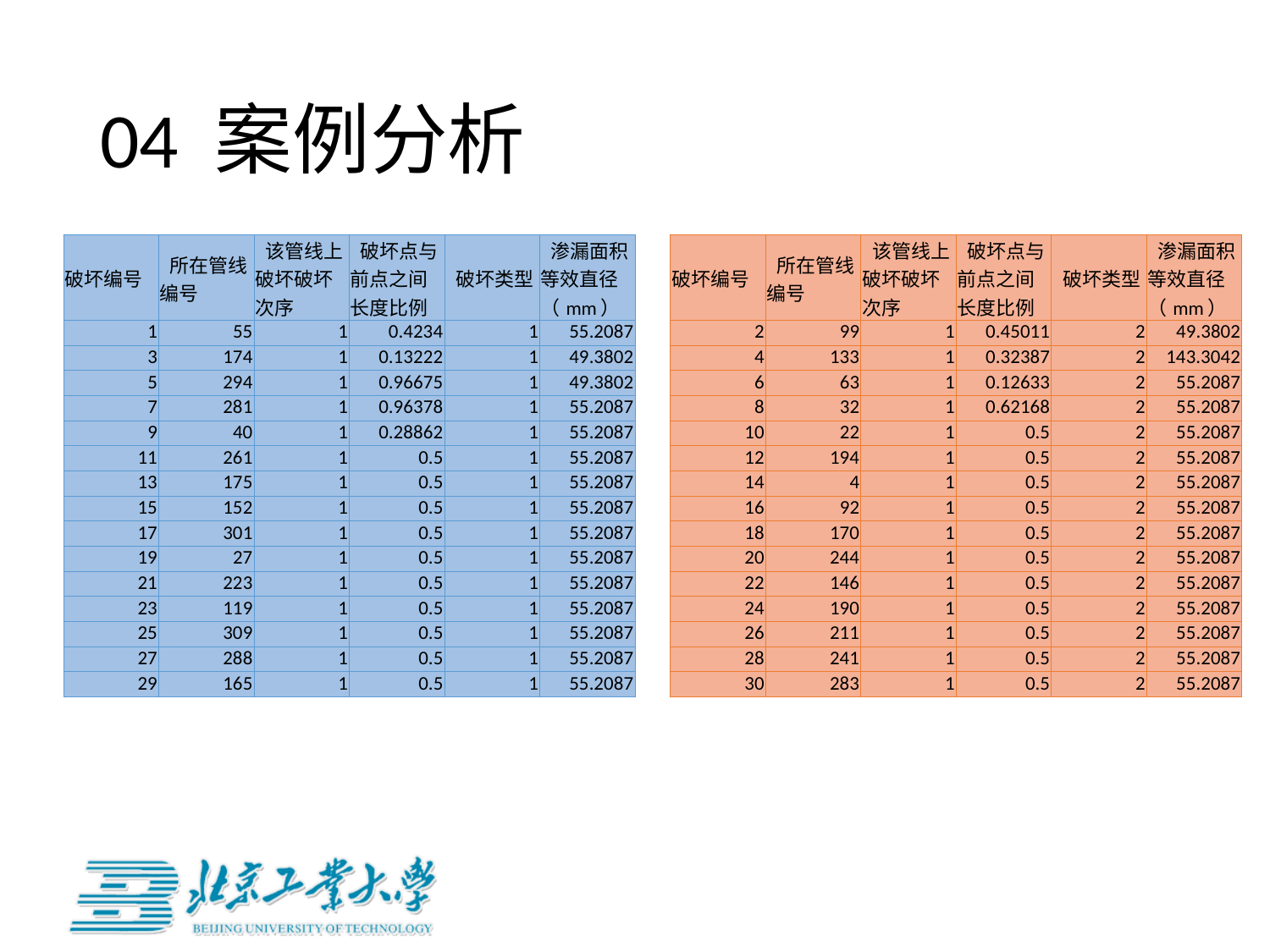

# 04 案例分析
| 破坏编号 | 所在管线编号 | 该管线上破坏破坏次序 | 破坏点与前点之间长度比例 | 破坏类型 | 渗漏面积等效直径（mm） |
| --- | --- | --- | --- | --- | --- |
| 1 | 55 | 1 | 0.4234 | 1 | 55.2087 |
| 3 | 174 | 1 | 0.13222 | 1 | 49.3802 |
| 5 | 294 | 1 | 0.96675 | 1 | 49.3802 |
| 7 | 281 | 1 | 0.96378 | 1 | 55.2087 |
| 9 | 40 | 1 | 0.28862 | 1 | 55.2087 |
| 11 | 261 | 1 | 0.5 | 1 | 55.2087 |
| 13 | 175 | 1 | 0.5 | 1 | 55.2087 |
| 15 | 152 | 1 | 0.5 | 1 | 55.2087 |
| 17 | 301 | 1 | 0.5 | 1 | 55.2087 |
| 19 | 27 | 1 | 0.5 | 1 | 55.2087 |
| 21 | 223 | 1 | 0.5 | 1 | 55.2087 |
| 23 | 119 | 1 | 0.5 | 1 | 55.2087 |
| 25 | 309 | 1 | 0.5 | 1 | 55.2087 |
| 27 | 288 | 1 | 0.5 | 1 | 55.2087 |
| 29 | 165 | 1 | 0.5 | 1 | 55.2087 |
| 破坏编号 | 所在管线编号 | 该管线上破坏破坏次序 | 破坏点与前点之间长度比例 | 破坏类型 | 渗漏面积等效直径（mm） |
| --- | --- | --- | --- | --- | --- |
| 2 | 99 | 1 | 0.45011 | 2 | 49.3802 |
| 4 | 133 | 1 | 0.32387 | 2 | 143.3042 |
| 6 | 63 | 1 | 0.12633 | 2 | 55.2087 |
| 8 | 32 | 1 | 0.62168 | 2 | 55.2087 |
| 10 | 22 | 1 | 0.5 | 2 | 55.2087 |
| 12 | 194 | 1 | 0.5 | 2 | 55.2087 |
| 14 | 4 | 1 | 0.5 | 2 | 55.2087 |
| 16 | 92 | 1 | 0.5 | 2 | 55.2087 |
| 18 | 170 | 1 | 0.5 | 2 | 55.2087 |
| 20 | 244 | 1 | 0.5 | 2 | 55.2087 |
| 22 | 146 | 1 | 0.5 | 2 | 55.2087 |
| 24 | 190 | 1 | 0.5 | 2 | 55.2087 |
| 26 | 211 | 1 | 0.5 | 2 | 55.2087 |
| 28 | 241 | 1 | 0.5 | 2 | 55.2087 |
| 30 | 283 | 1 | 0.5 | 2 | 55.2087 |